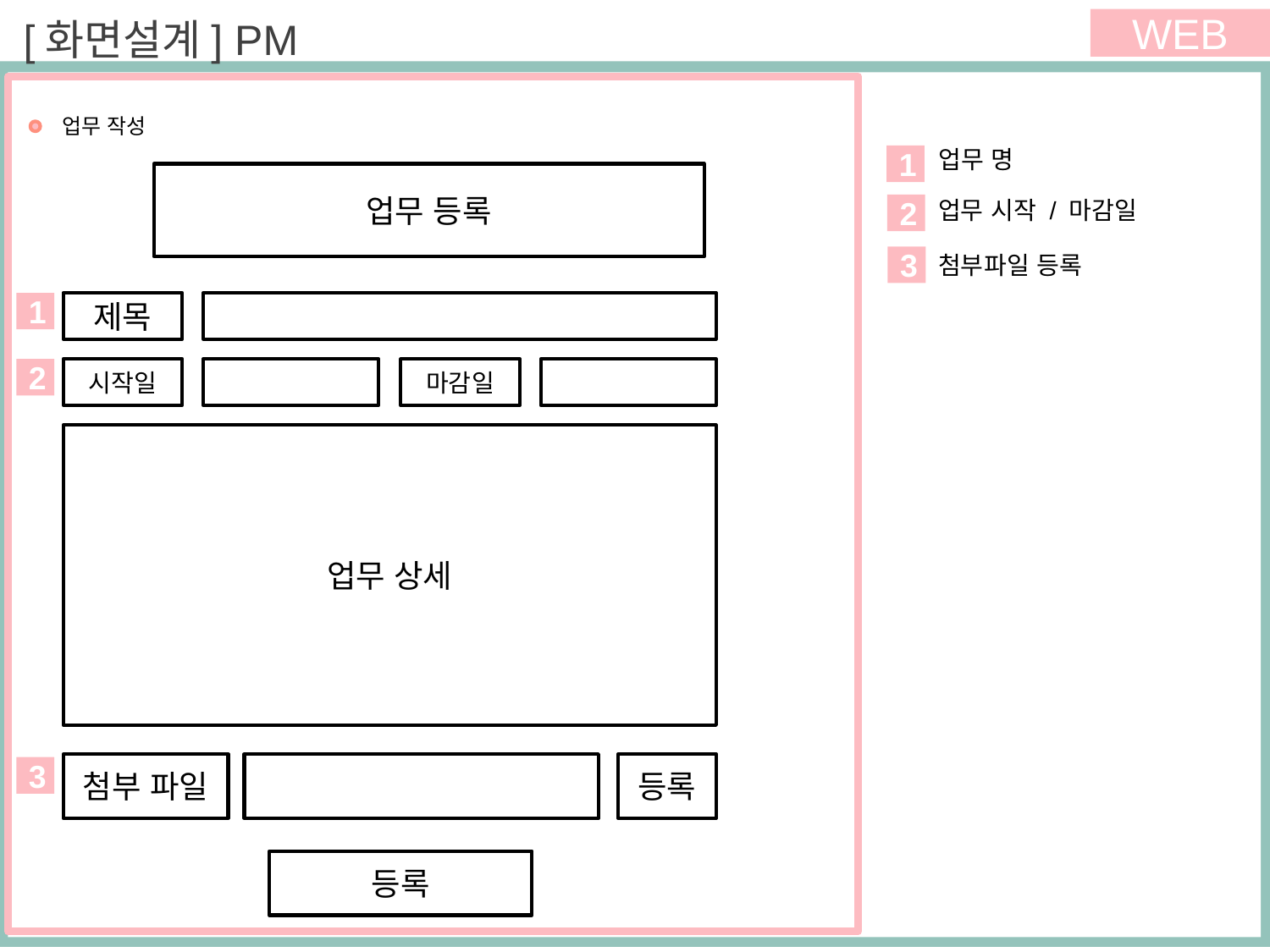

[화면설계] PM
WEB

 업무 작성

업무 명
1
업무 등록
업무 시작 / 마감일
2
첨부파일 등록
3
1
제목

2
시작일

마감일

업무 상세
첨부 파일

등록
3
등록